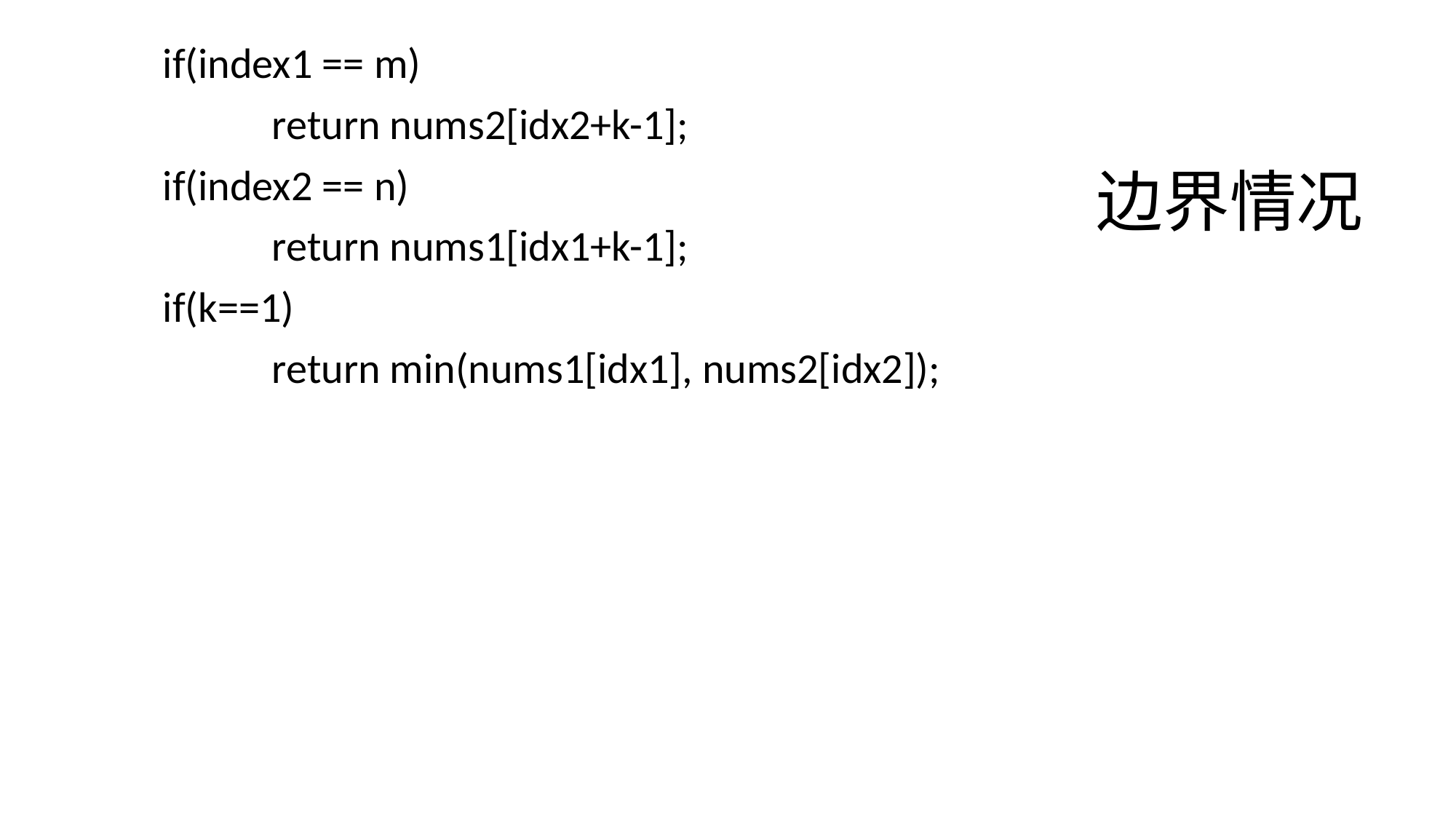

if(index1 == m)
		return nums2[idx2+k-1];
	if(index2 == n)
		return nums1[idx1+k-1];
	if(k==1)
		return min(nums1[idx1], nums2[idx2]);

# 边界情况